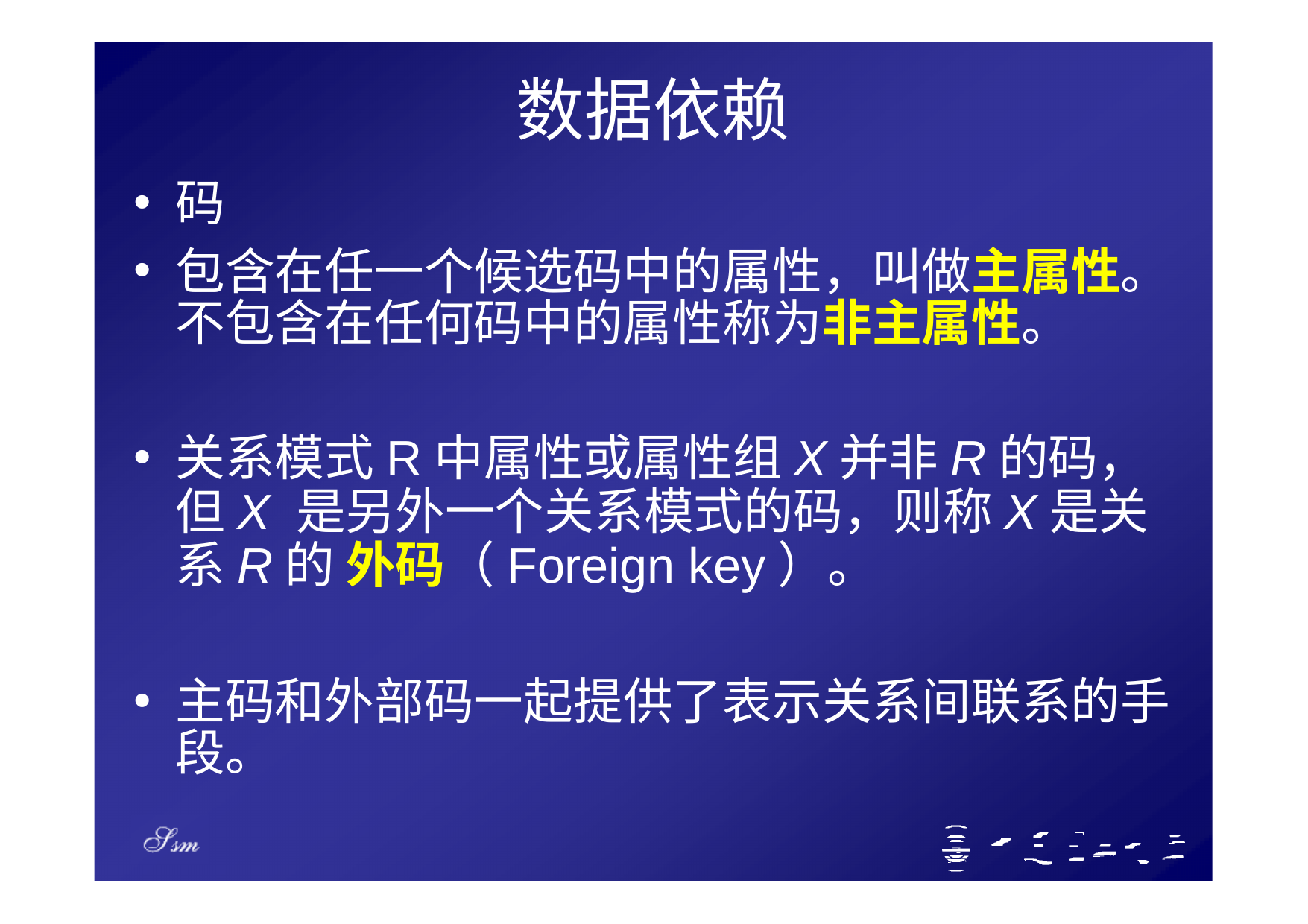

# 数据依赖
码
包含在任一个候选码中的属性，叫做主属性。 不包含在任何码中的属性称为非主属性。

关系模式R中属性或属性组X并非R的码，但X 是另外一个关系模式的码，则称X是关系R的 外码（Foreign key）。

主码和外部码一起提供了表示关系间联系的手 段。

Ssm